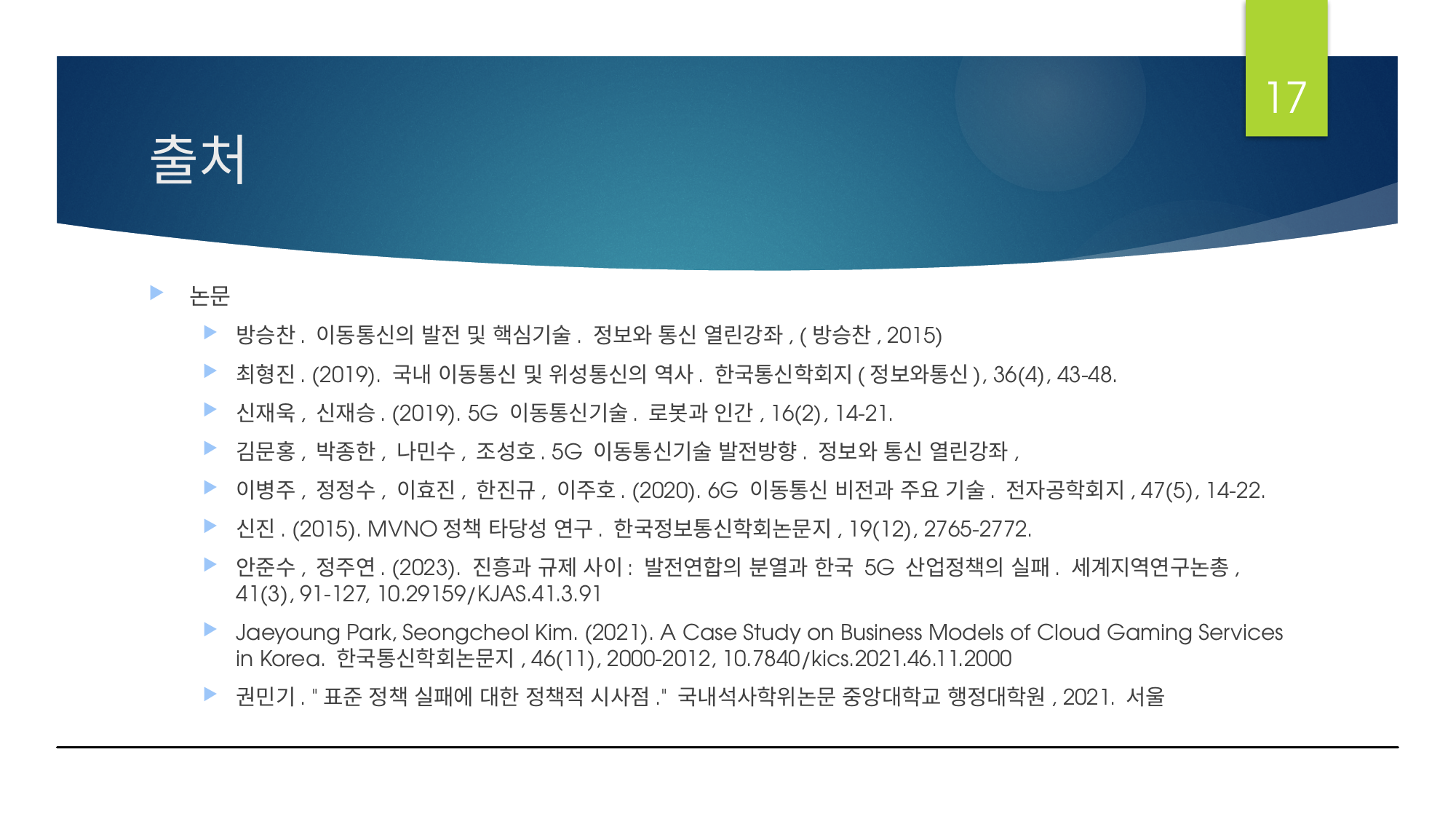

17
# 출처
논문
방승찬. 이동통신의 발전 및 핵심기술. 정보와 통신 열린강좌, (방승찬, 2015)
최형진. (2019). 국내 이동통신 및 위성통신의 역사. 한국통신학회지(정보와통신), 36(4), 43-48.
신재욱, 신재승. (2019). 5G 이동통신기술. 로봇과 인간, 16(2), 14-21.
김문홍, 박종한, 나민수, 조성호. 5G 이동통신기술 발전방향. 정보와 통신 열린강좌,
이병주, 정정수, 이효진, 한진규, 이주호. (2020). 6G 이동통신 비전과 주요 기술. 전자공학회지, 47(5), 14-22.
신진. (2015). MVNO정책 타당성 연구. 한국정보통신학회논문지, 19(12), 2765-2772.
안준수, 정주연. (2023). 진흥과 규제 사이: 발전연합의 분열과 한국 5G 산업정책의 실패. 세계지역연구논총, 41(3), 91-127, 10.29159/KJAS.41.3.91
Jaeyoung Park, Seongcheol Kim. (2021). A Case Study on Business Models of Cloud Gaming Services in Korea. 한국통신학회논문지, 46(11), 2000-2012, 10.7840/kics.2021.46.11.2000
권민기. "표준 정책 실패에 대한 정책적 시사점." 국내석사학위논문 중앙대학교 행정대학원, 2021. 서울